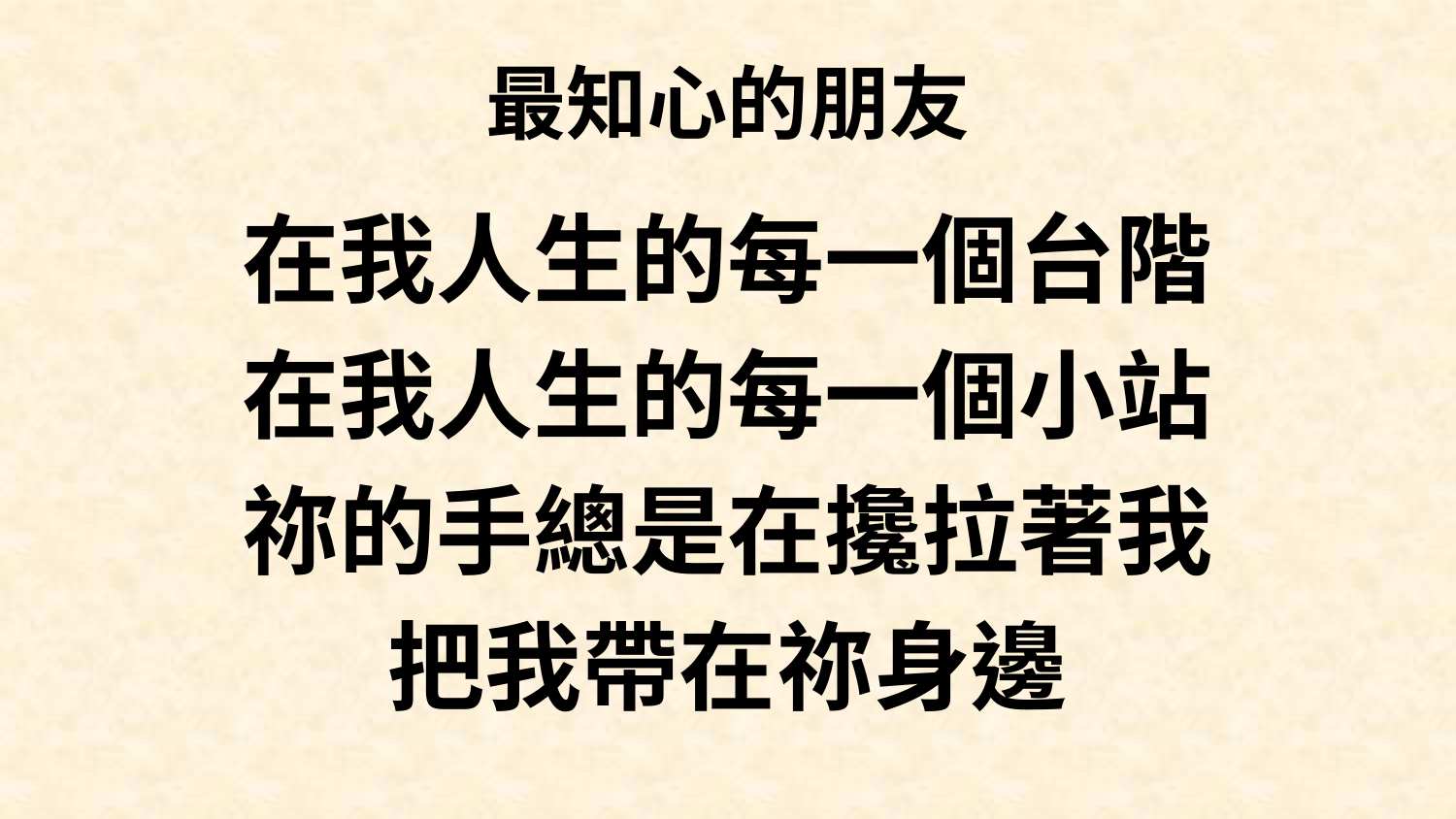

# 最知心的朋友
在我人生的每一個台階
在我人生的每一個小站
祢的手總是在攙拉著我
把我帶在祢身邊